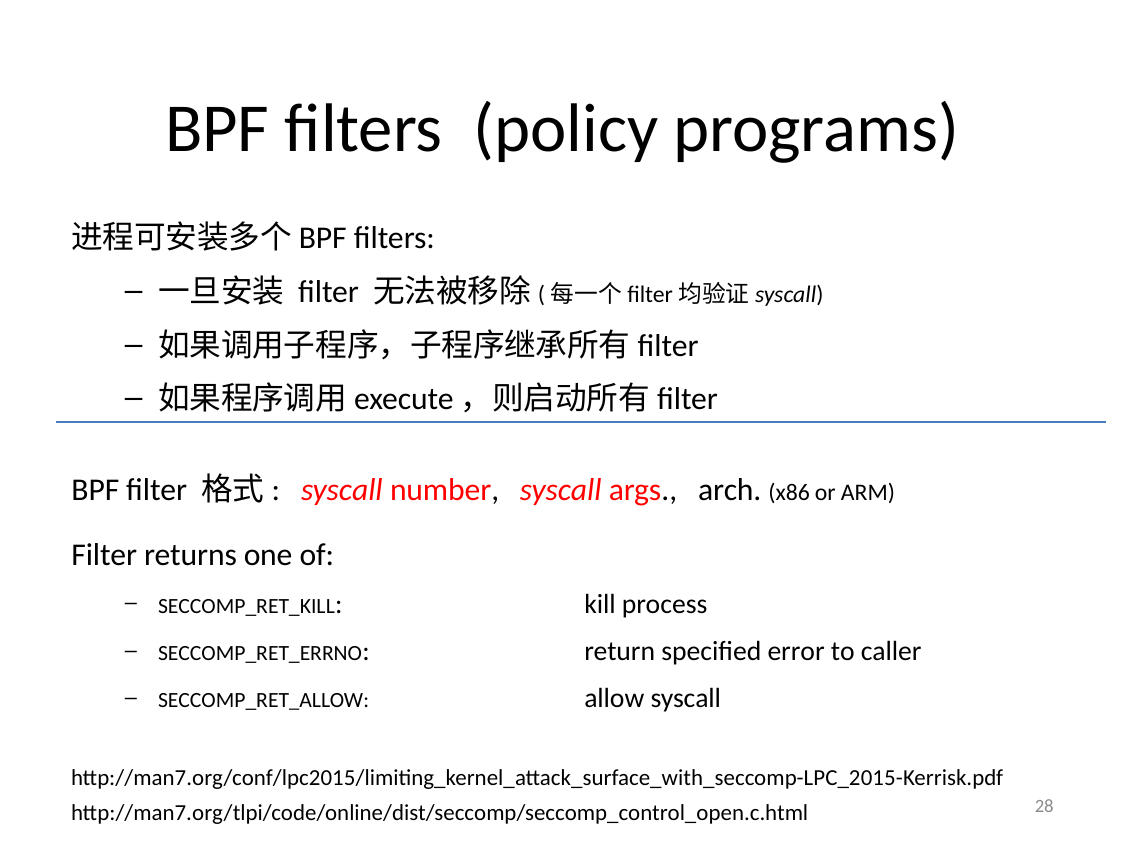

# BPF filters  (policy programs)
进程可安装多个BPF filters:
一旦安装 filter 无法被移除(每一个filter均验证syscall)
如果调用子程序，子程序继承所有filter
如果程序调用execute，则启动所有filter
BPF filter 格式:   syscall number,   syscall args.,   arch. (x86 or ARM)
Filter returns one of:
SECCOMP_RET_KILL:	kill process
SECCOMP_RET_ERRNO:	return specified error to caller
SECCOMP_RET_ALLOW:	allow syscall
http://man7.org/conf/lpc2015/limiting_kernel_attack_surface_with_seccomp-LPC_2015-Kerrisk.pdf
28
http://man7.org/tlpi/code/online/dist/seccomp/seccomp_control_open.c.html